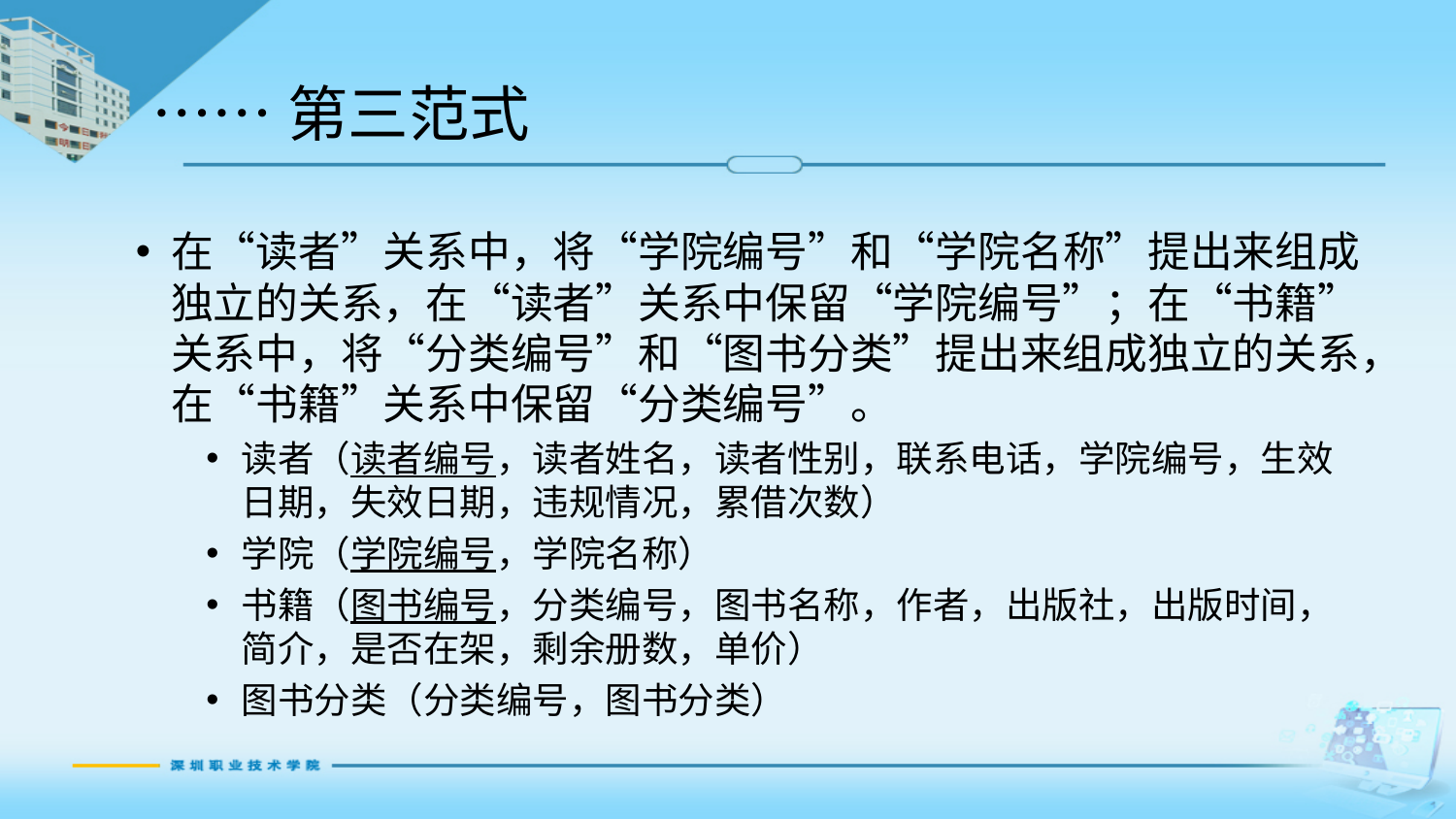

# ……第三范式
在“读者”关系中，将“学院编号”和“学院名称”提出来组成独立的关系，在“读者”关系中保留“学院编号”；在“书籍”关系中，将“分类编号”和“图书分类”提出来组成独立的关系，在“书籍”关系中保留“分类编号”。
读者（读者编号，读者姓名，读者性别，联系电话，学院编号，生效日期，失效日期，违规情况，累借次数）
学院（学院编号，学院名称）
书籍（图书编号，分类编号，图书名称，作者，出版社，出版时间，简介，是否在架，剩余册数，单价）
图书分类（分类编号，图书分类）